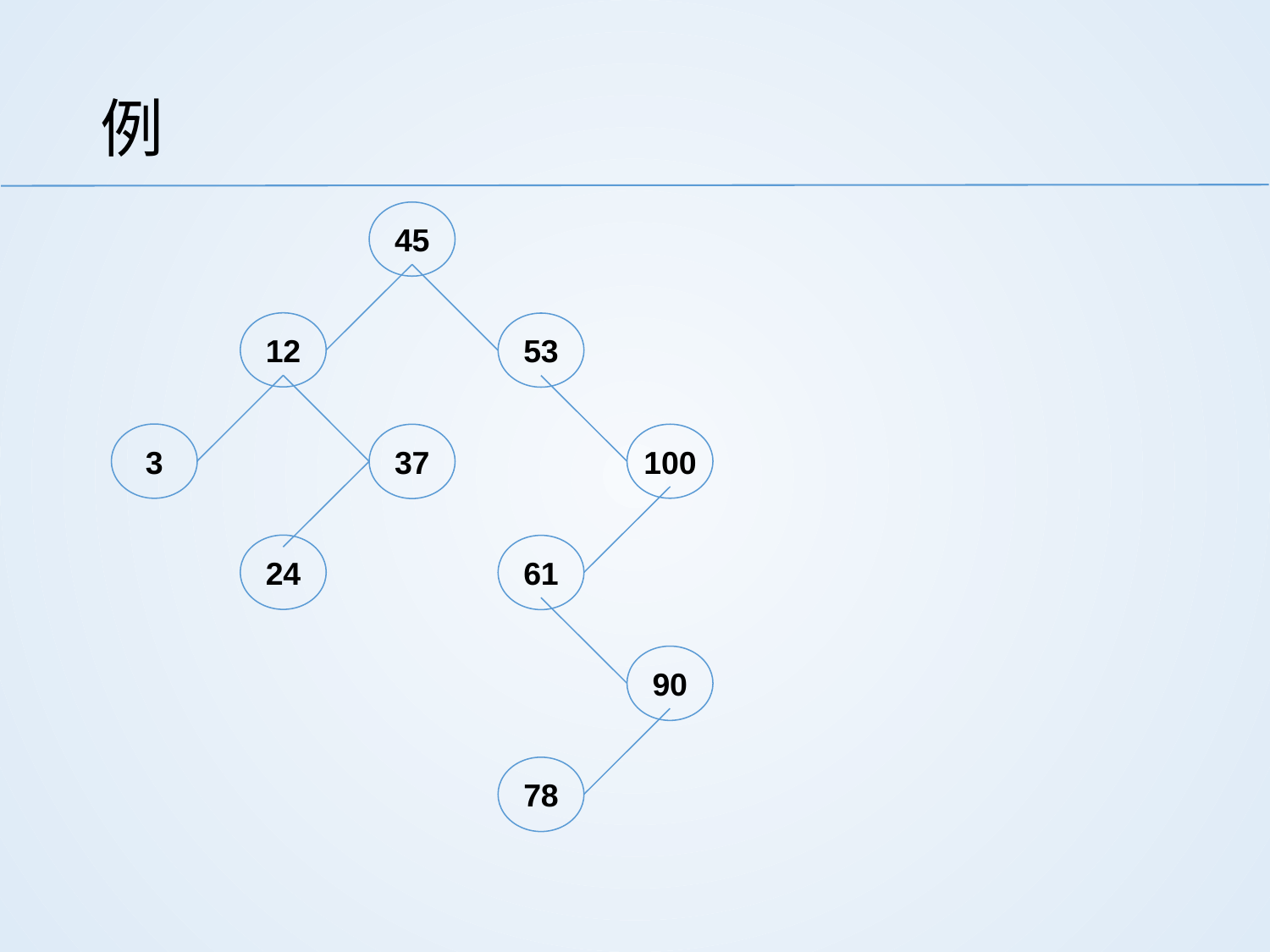

# 例

45

12

53

3

37

100

24

61

90

78

9